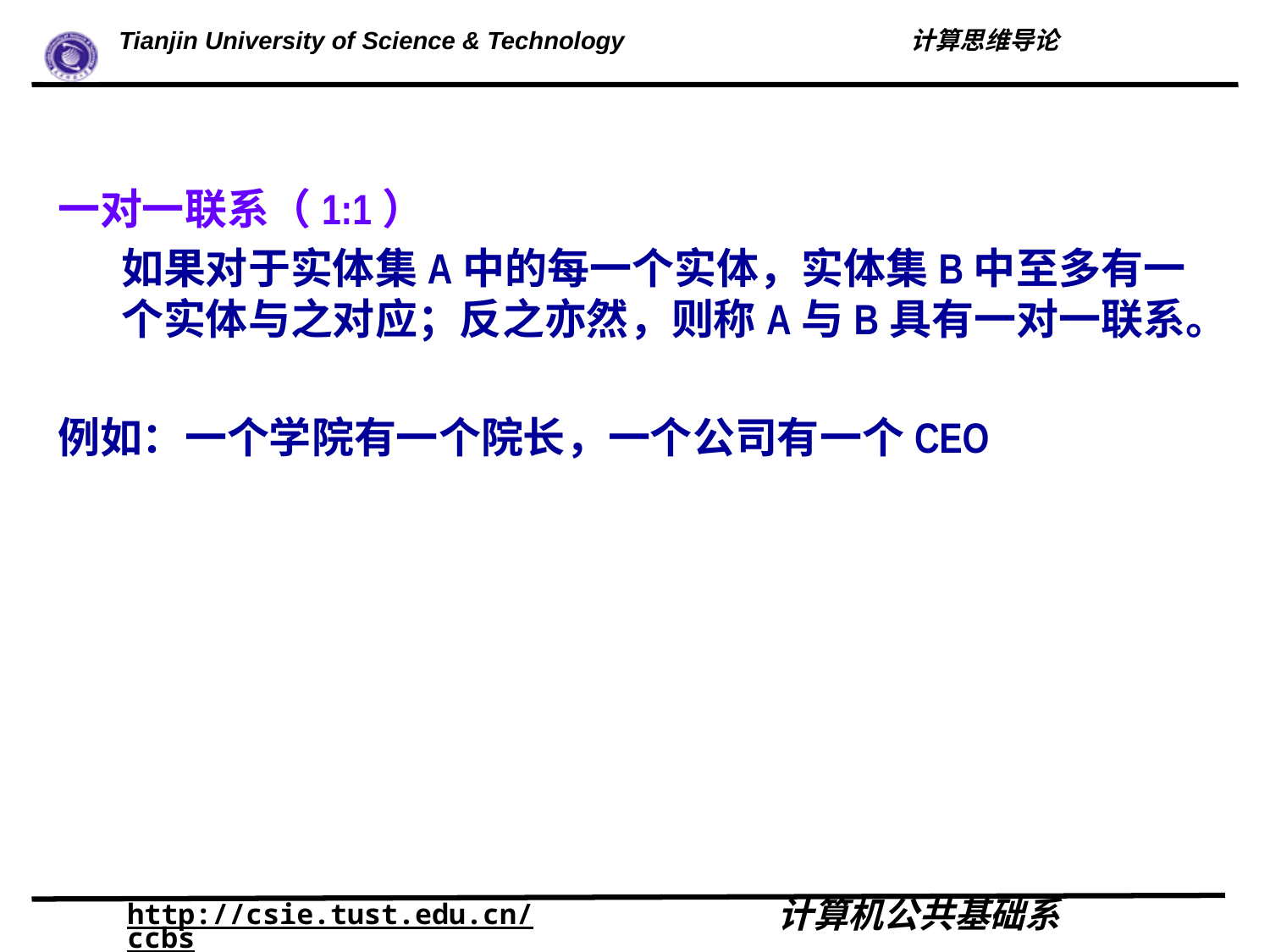

一对一联系（1:1）
	如果对于实体集A中的每一个实体，实体集B中至多有一个实体与之对应；反之亦然，则称A与B具有一对一联系。

例如：一个学院有一个院长，一个公司有一个CEO